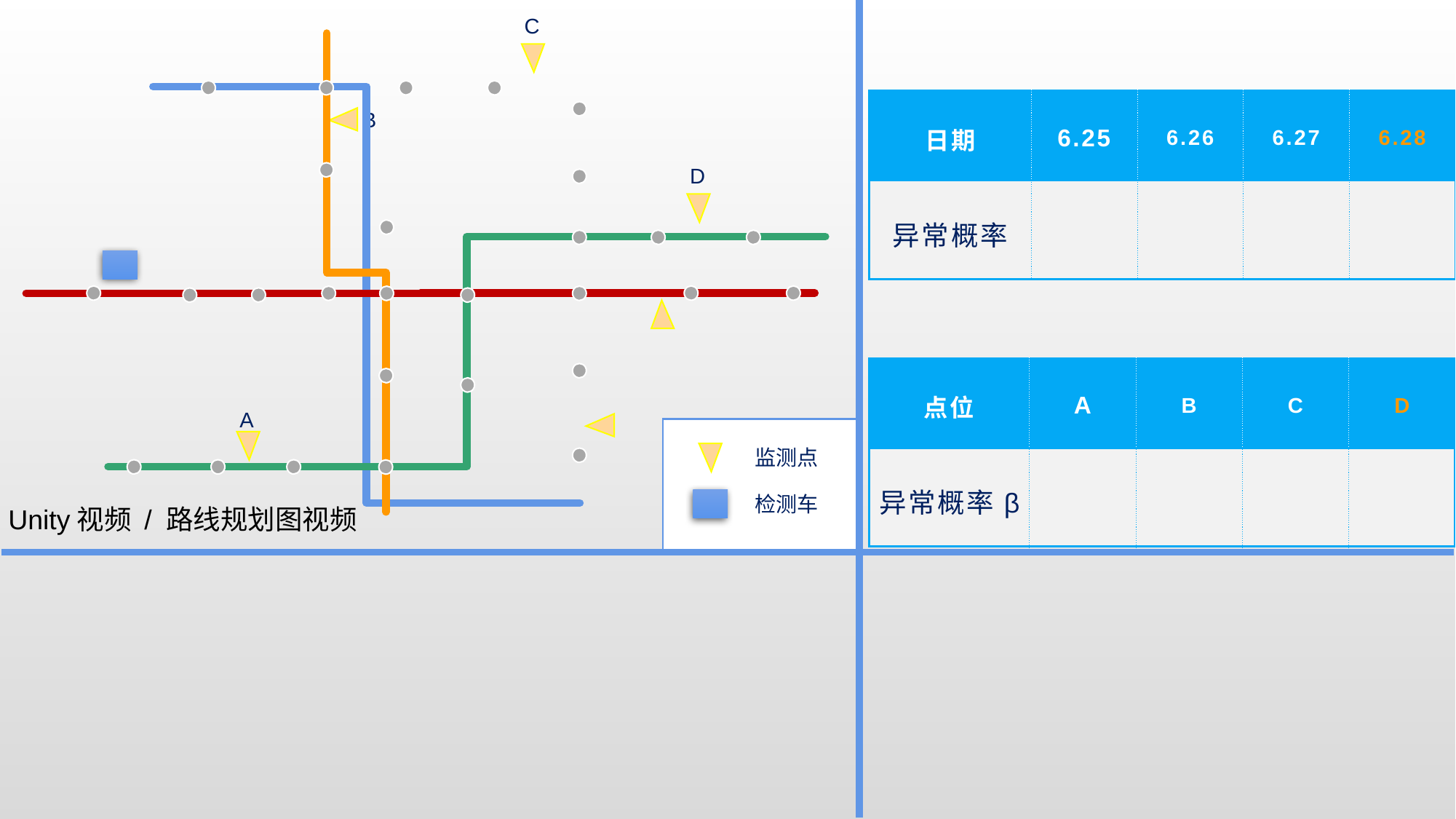

C

| 日期 | 6.25 | 6.26 | 6.27 | 6.28 |
| --- | --- | --- | --- | --- |
| 异常概率 |  |  |  |  |
B

D

| 点位 | A | B | C | D |
| --- | --- | --- | --- | --- |
| 异常概率β |  |  |  |  |
A

监测点

检测车

Unity视频 / 路线规划图视频